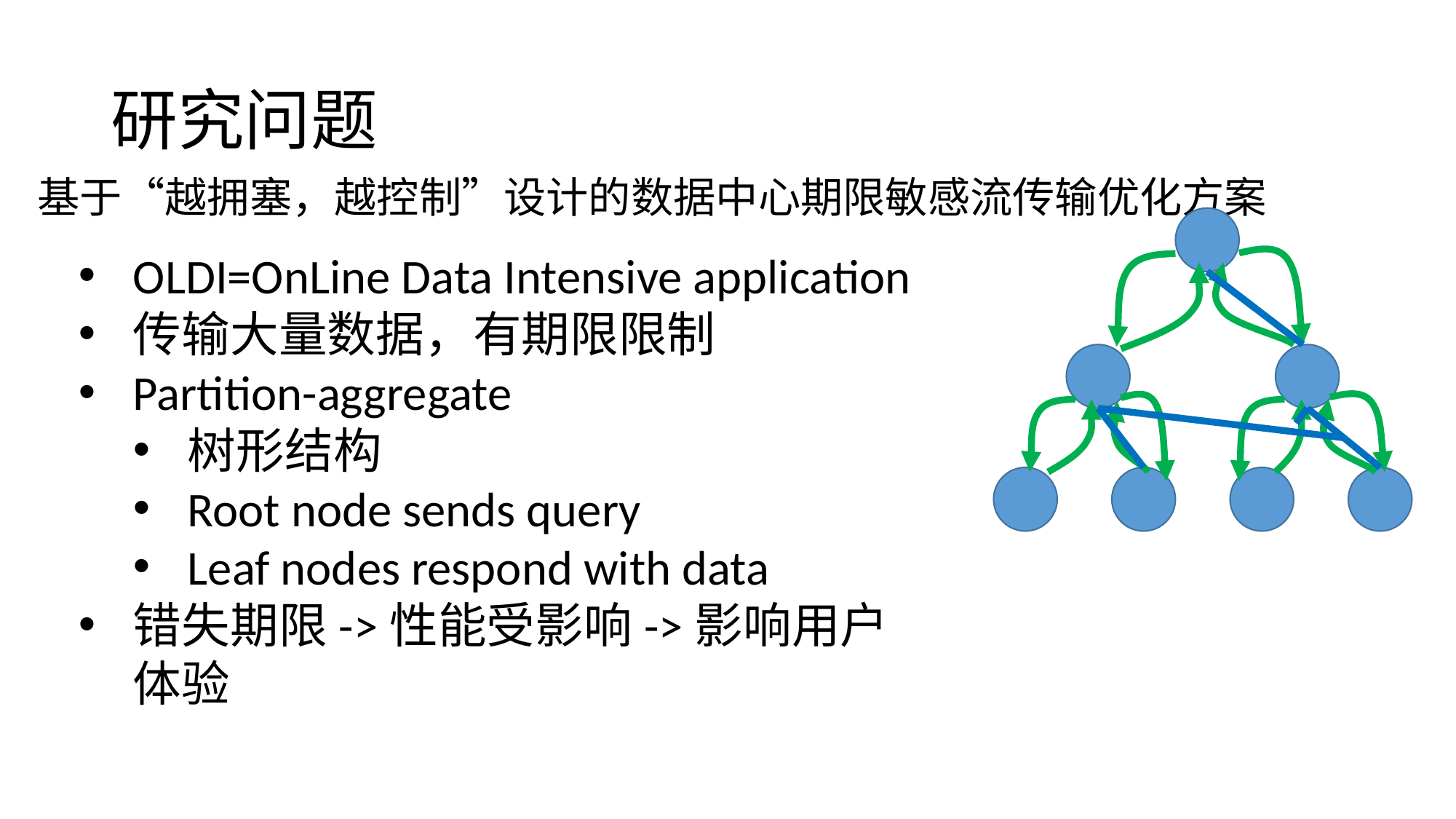

# 研究问题
基于“越拥塞，越控制”设计的数据中心期限敏感流传输优化方案

OLDI=OnLine Data Intensive application
传输大量数据，有期限限制
Partition-aggregate
树形结构
Root node sends query
Leaf nodes respond with data
错失期限->性能受影响->影响用户体验